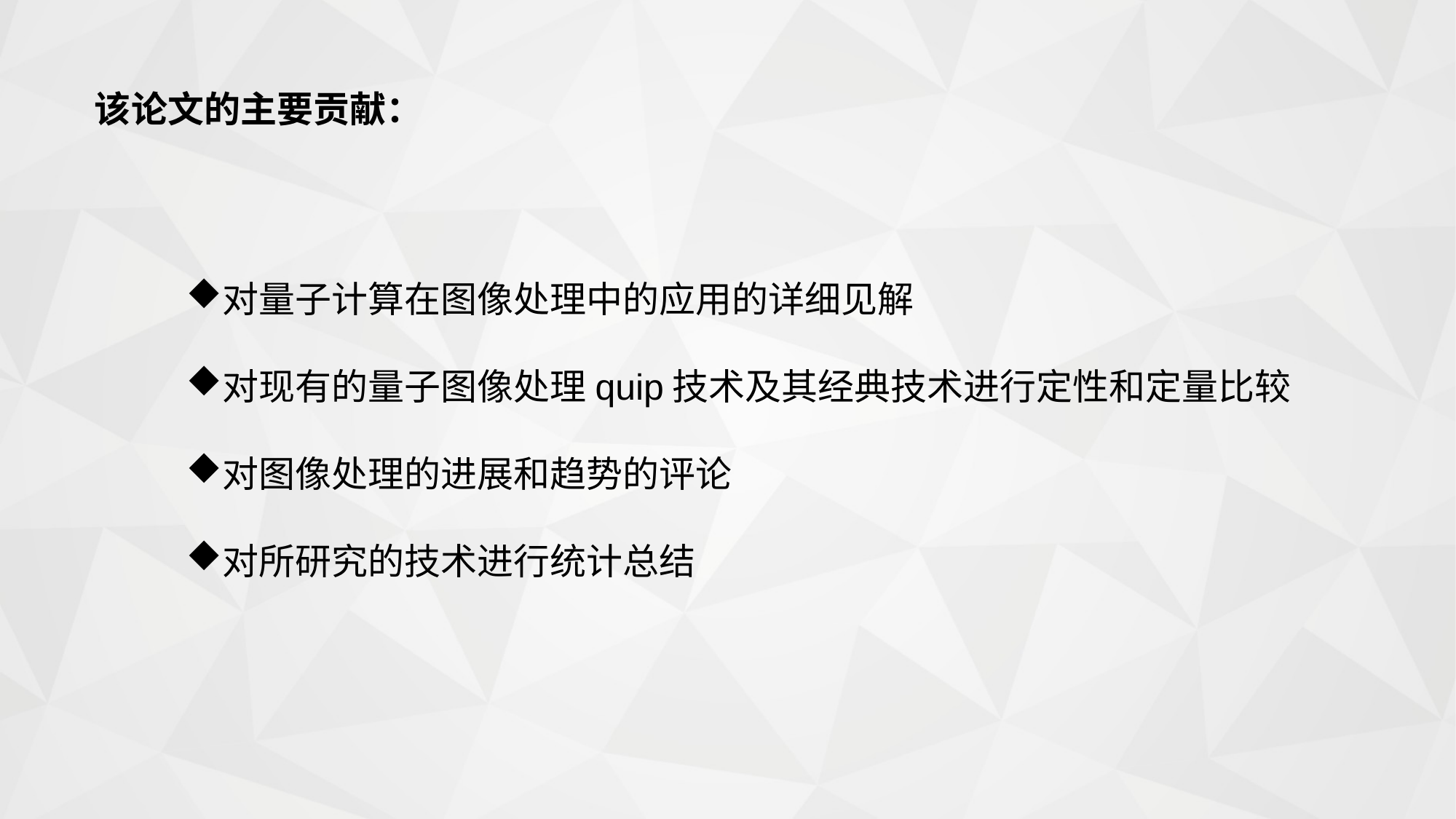

该论文的主要贡献：

对量子计算在图像处理中的应用的详细见解

对现有的量子图像处理quip技术及其经典技术进行定性和定量比较

对图像处理的进展和趋势的评论

对所研究的技术进行统计总结